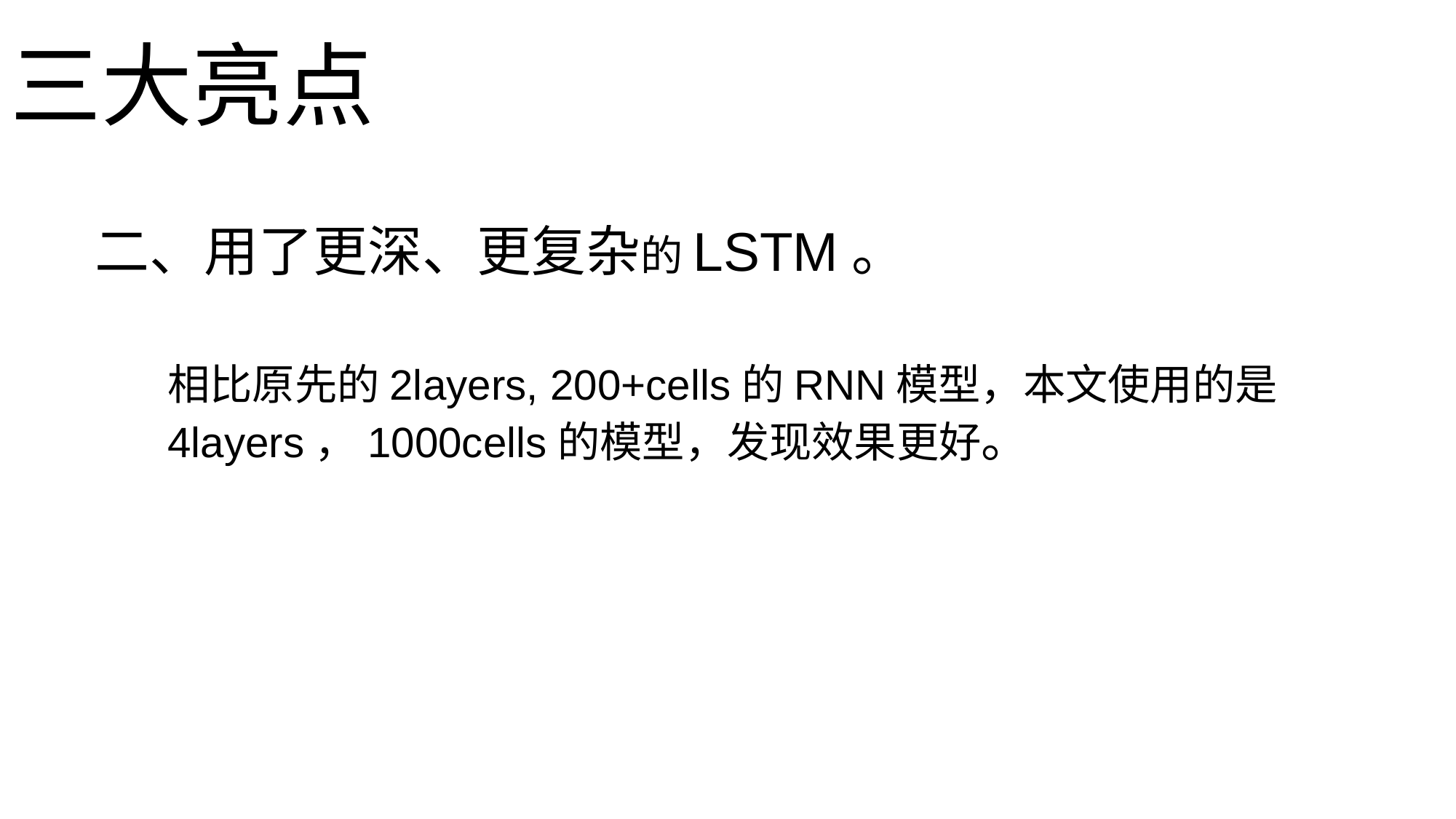

三大亮点
二、用了更深、更复杂的LSTM。
相比原先的2layers, 200+cells的RNN模型，本文使用的是4layers，1000cells的模型，发现效果更好。